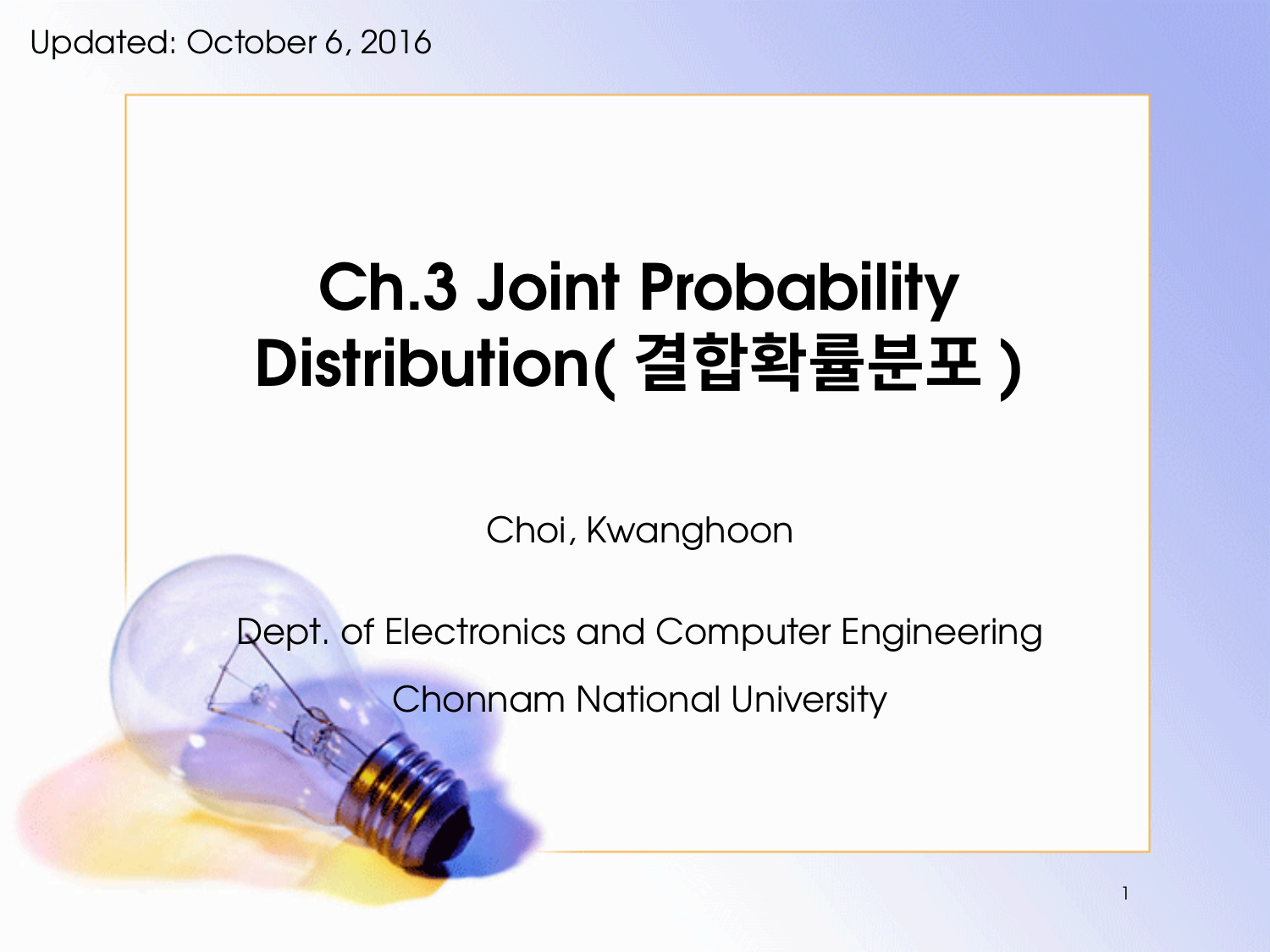

Updated: October 6, 2016
# Ch.3 Joint Probability Distribution(결합확률분포)
Choi, Kwanghoon

Dept. of Electronics and Computer Engineering

Chonnam National University
1